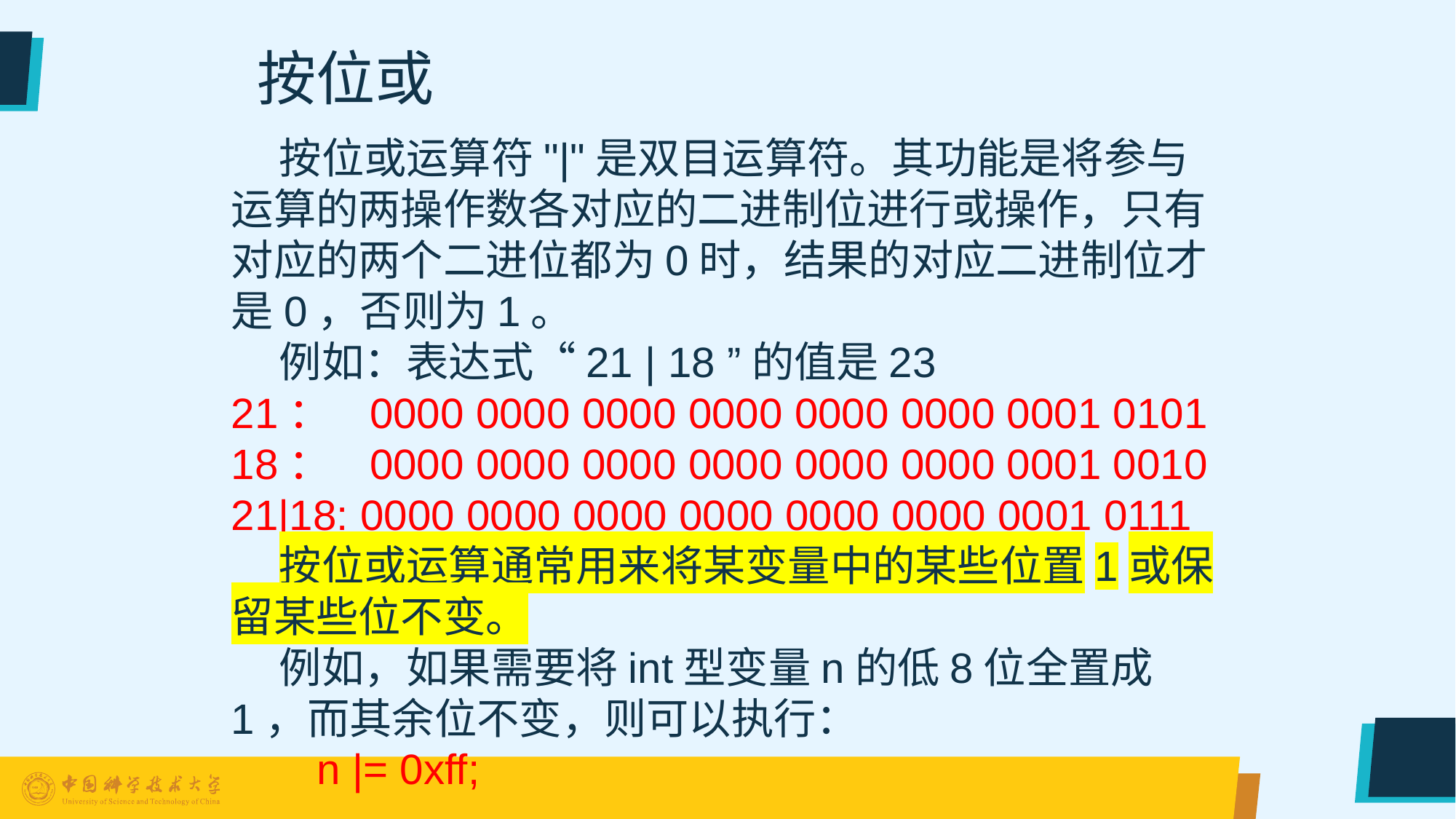

按位或
    按位或运算符"|"是双目运算符。其功能是将参与运算的两操作数各对应的二进制位进行或操作，只有对应的两个二进位都为0时，结果的对应二进制位才是0，否则为1。
    例如：表达式“21 | 18 ”的值是23
21：   0000 0000 0000 0000 0000 0000 0001 0101
18：   0000 0000 0000 0000 0000 0000 0001 0010
21|18: 0000 0000 0000 0000 0000 0000 0001 0111
    按位或运算通常用来将某变量中的某些位置1或保留某些位不变。
    例如，如果需要将int型变量n的低8位全置成1，而其余位不变，则可以执行：
n |= 0xff;